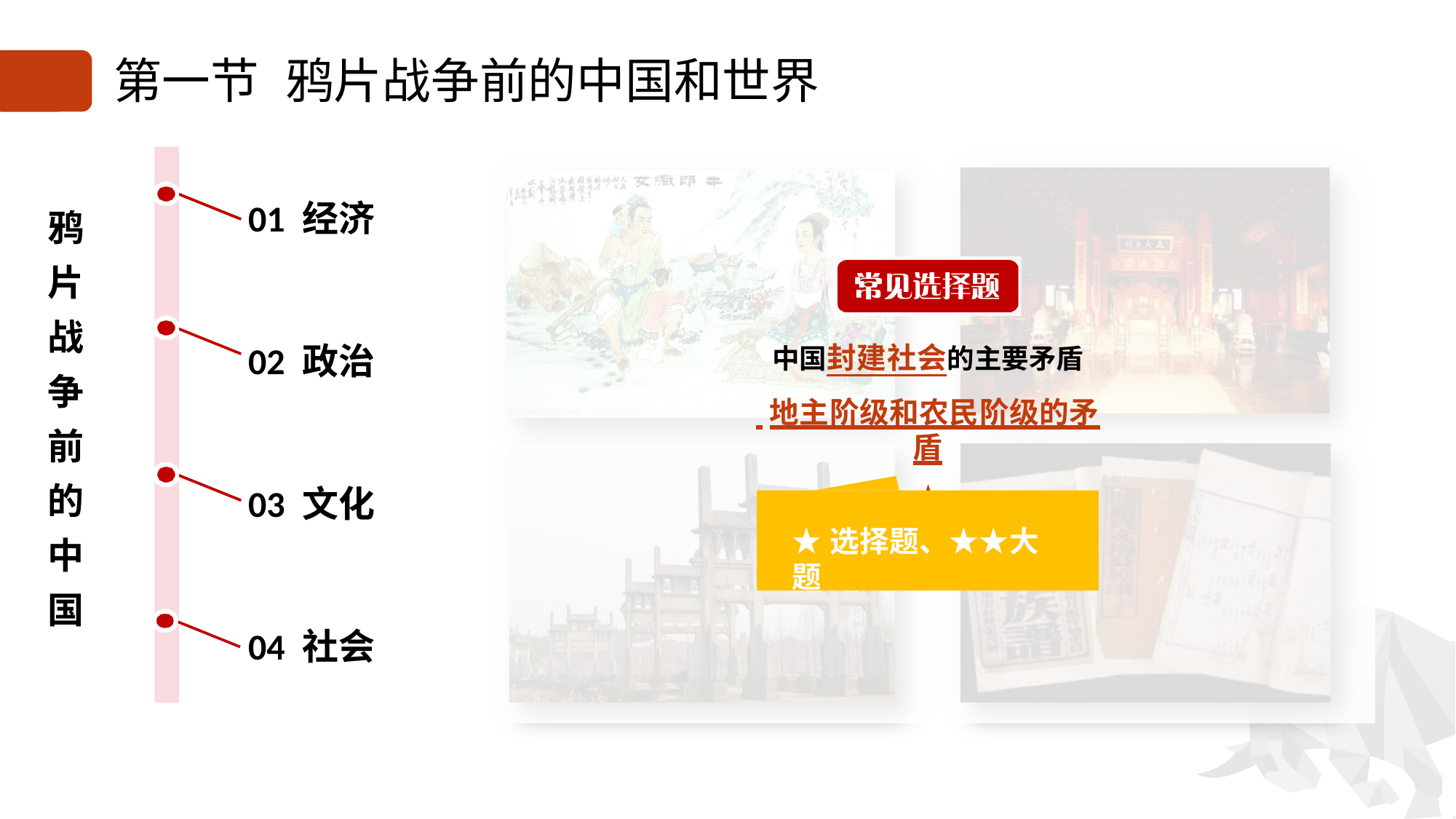

# 第一节	鸦片战争前的中国和世界

鸦 片 战 争 前 的 中 国

01	经济

02	政治
中国封建社会的主要矛盾

 地主阶级和农民阶级的矛盾
★

03	文化
★选择题、★★大题

04	社会